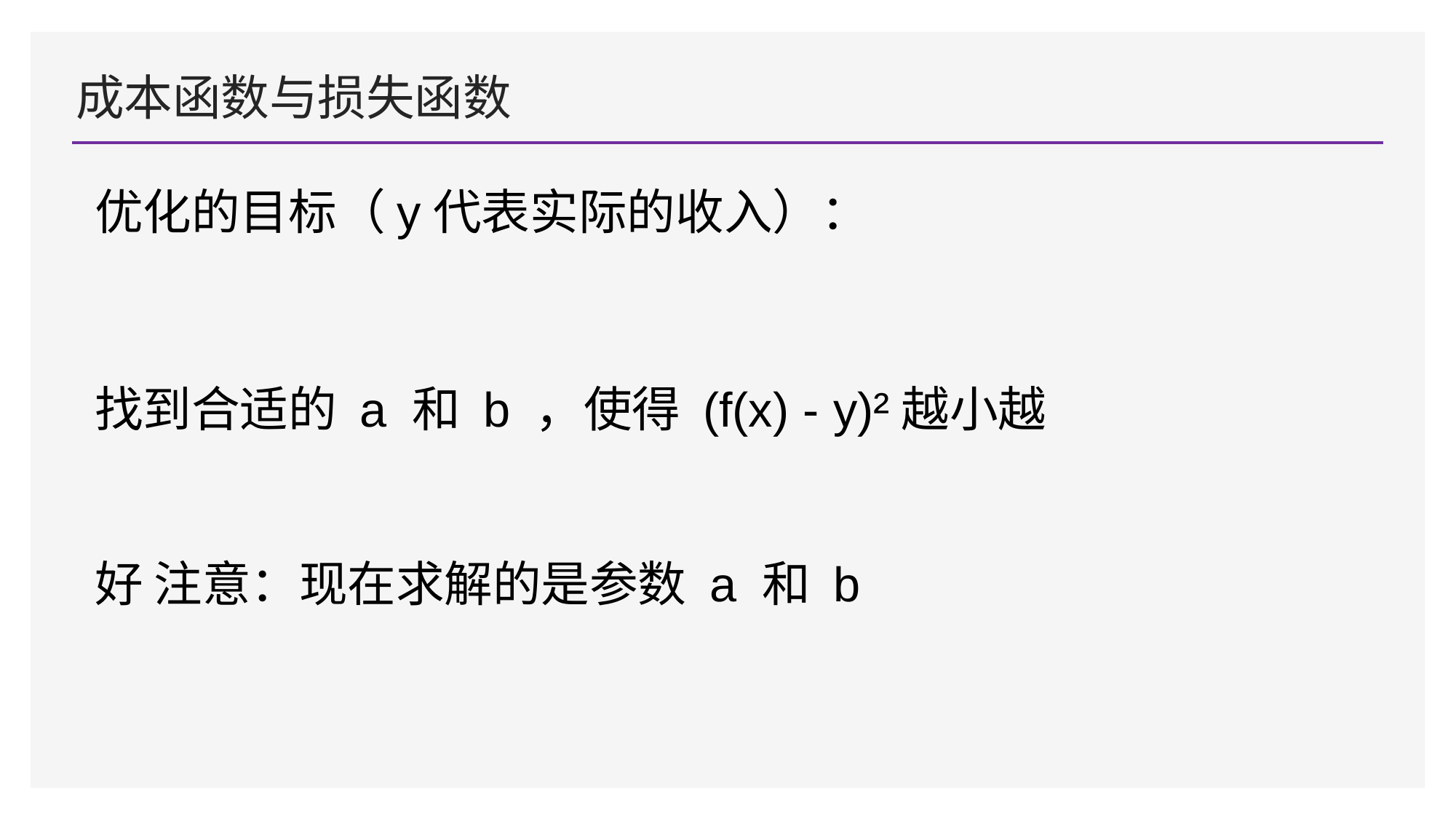

成本函数与损失函数

优化的目标（y代表实际的收入）：
找到合适的 a 和 b ，使得 (f(x) - y)²越小越好 注意：现在求解的是参数 a 和 b